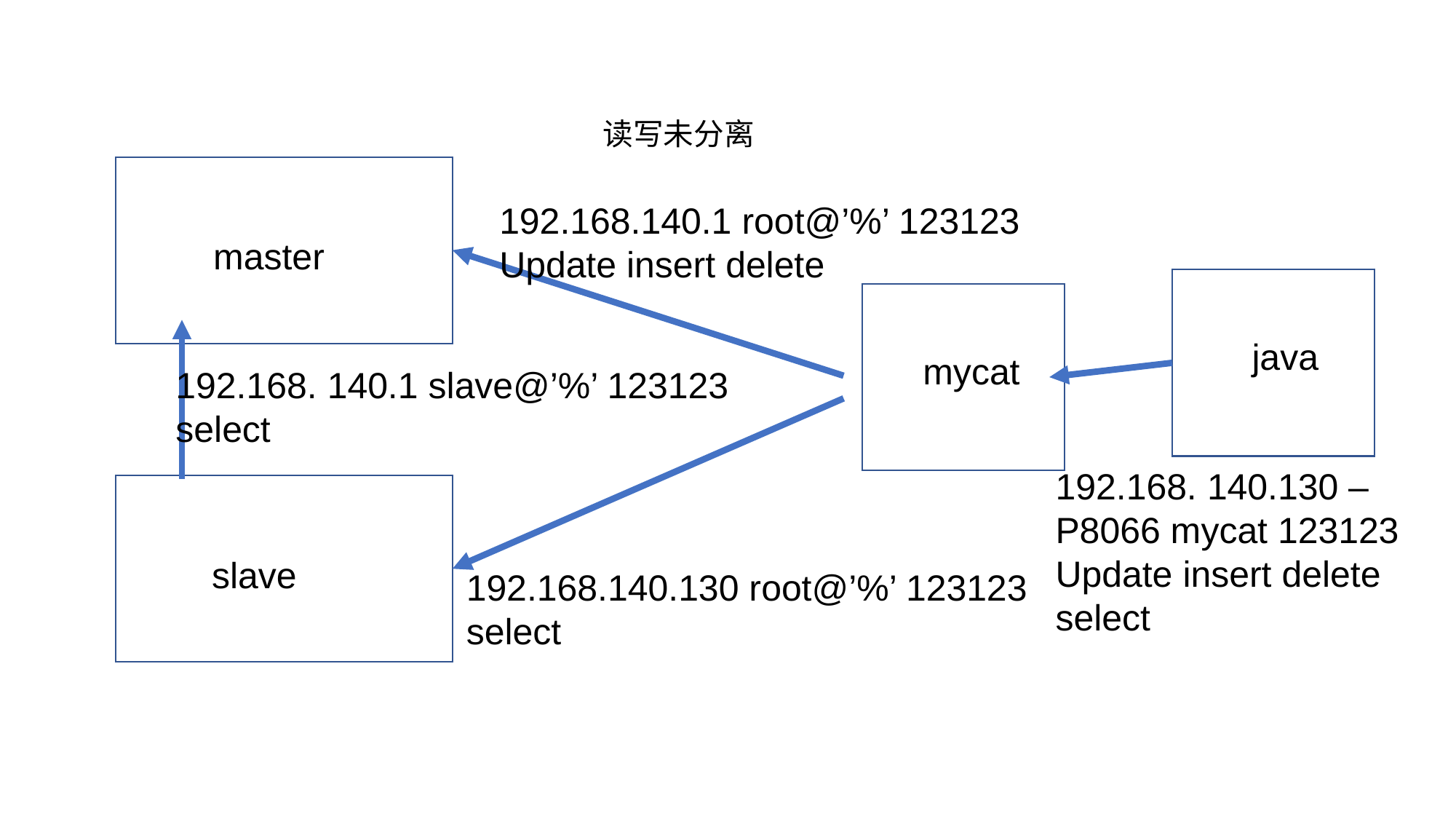

读写未分离

192.168.140.1 root@’%’ 123123
Update insert delete
master

java
mycat
192.168. 140.1 slave@’%’ 123123
select
192.168. 140.130 –P8066 mycat 123123
Update insert delete
select

slave
192.168.140.130 root@’%’ 123123
select